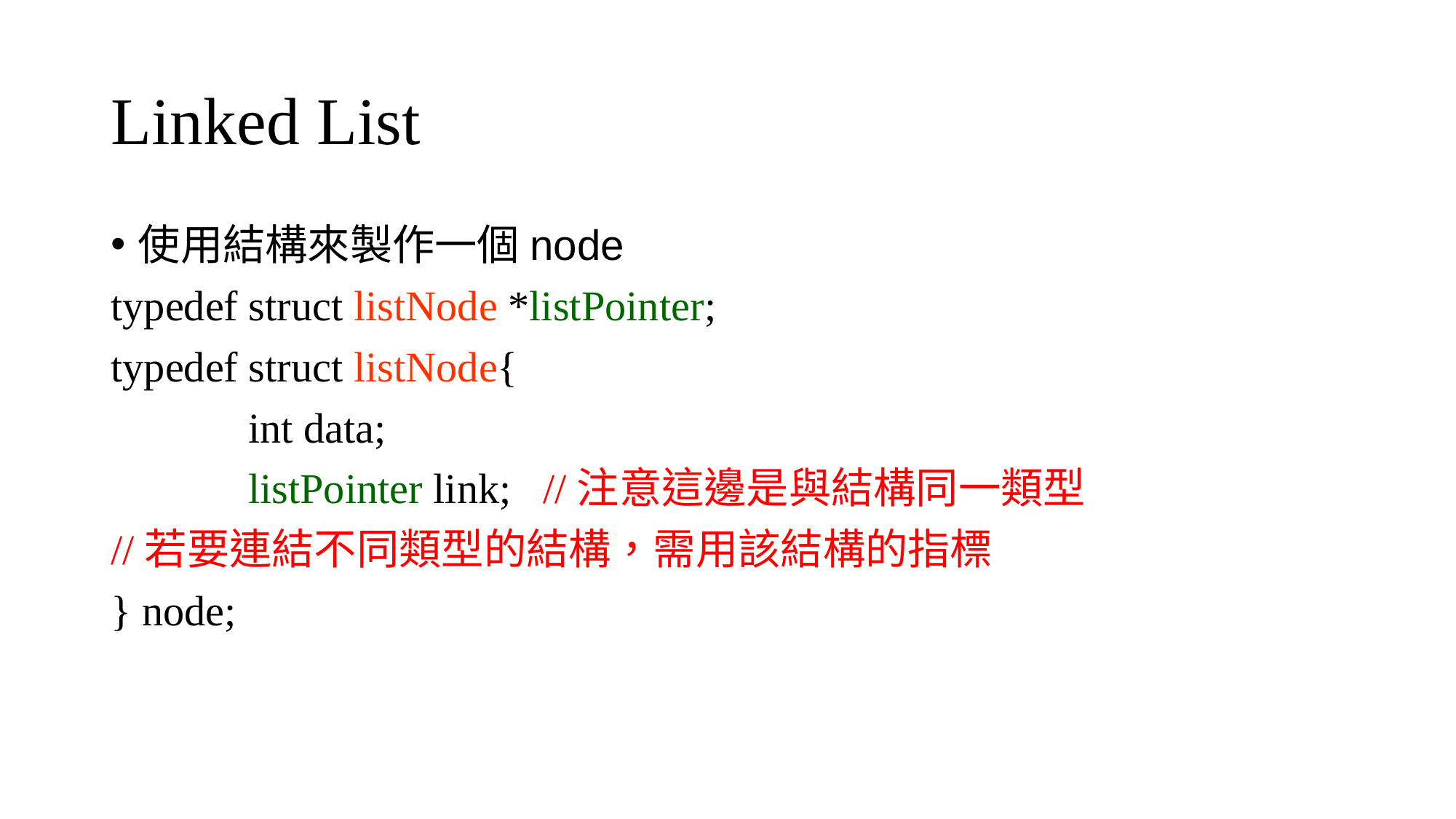

# Linked List
使用結構來製作一個node
typedef struct listNode *listPointer;
typedef struct listNode{
             int data;
             listPointer link;   //注意這邊是與結構同一類型
//若要連結不同類型的結構，需用該結構的指標
} node;